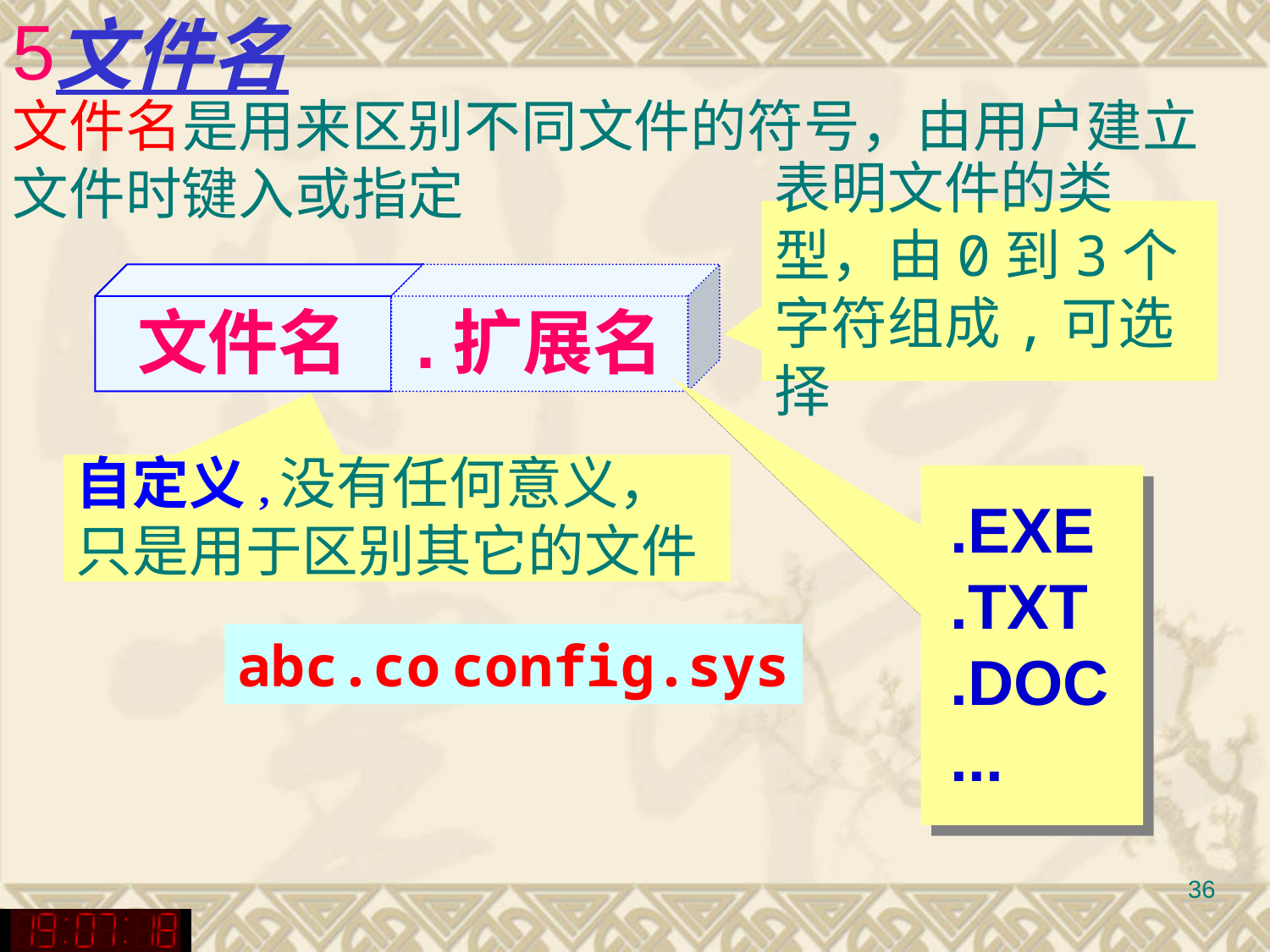

文件名
文件名是用来区别不同文件的符号，由用户建立文件时键入或指定
表明文件的类型，由0到3个字符组成,可选择
文件名
.扩展名
自定义,没有任何意义，只是用于区别其它的文件
 .EXE
 .TXT
 .DOC
 ...
abc.com
config.sys
36